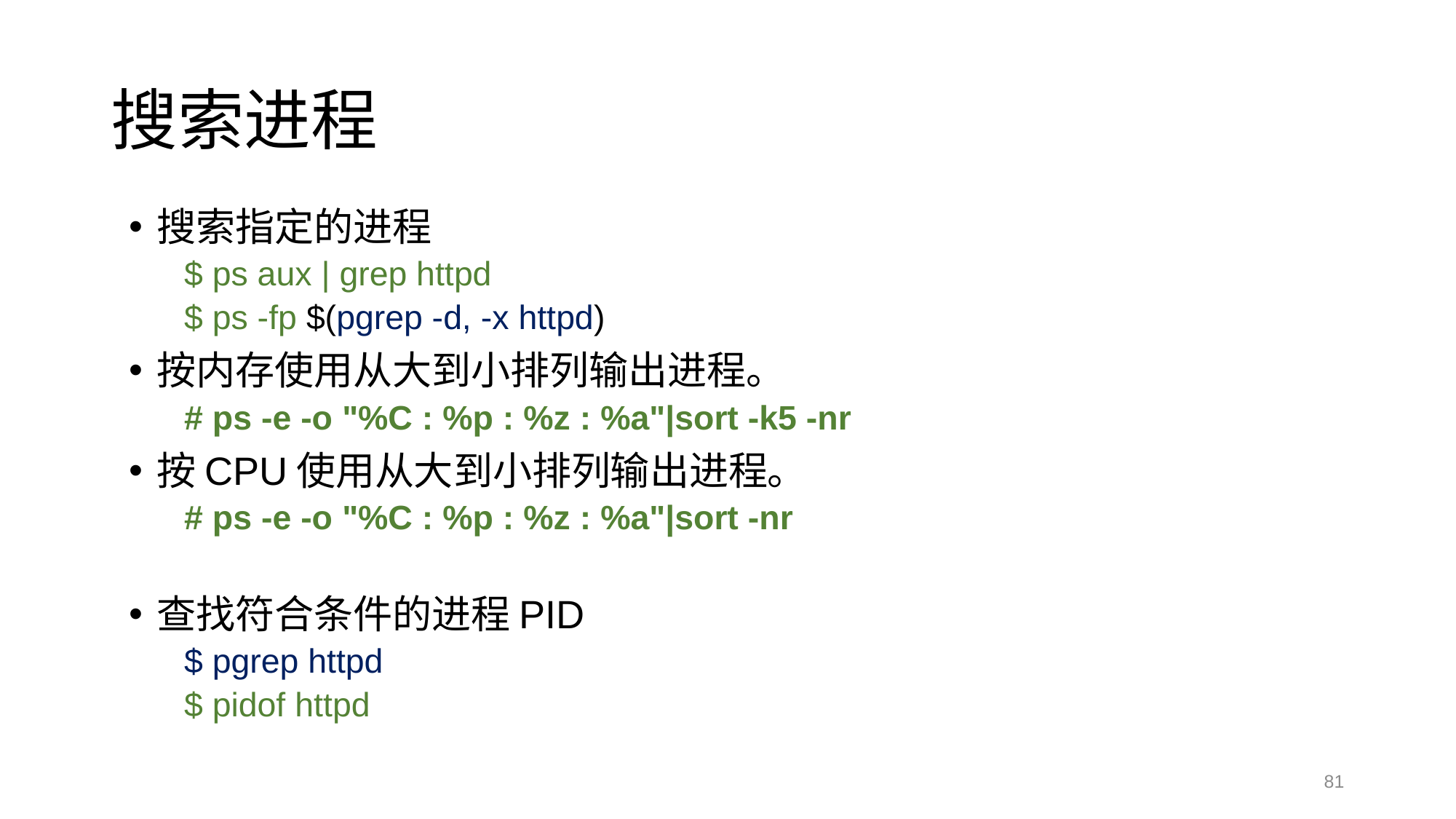

# 搜索进程
搜索指定的进程
$ ps aux | grep httpd
$ ps -fp $(pgrep -d, -x httpd)
按内存使用从大到小排列输出进程。
# ps -e -o "%C : %p : %z : %a"|sort -k5 -nr
按CPU使用从大到小排列输出进程。
# ps -e -o "%C : %p : %z : %a"|sort -nr

查找符合条件的进程PID
$ pgrep httpd
$ pidof httpd
81